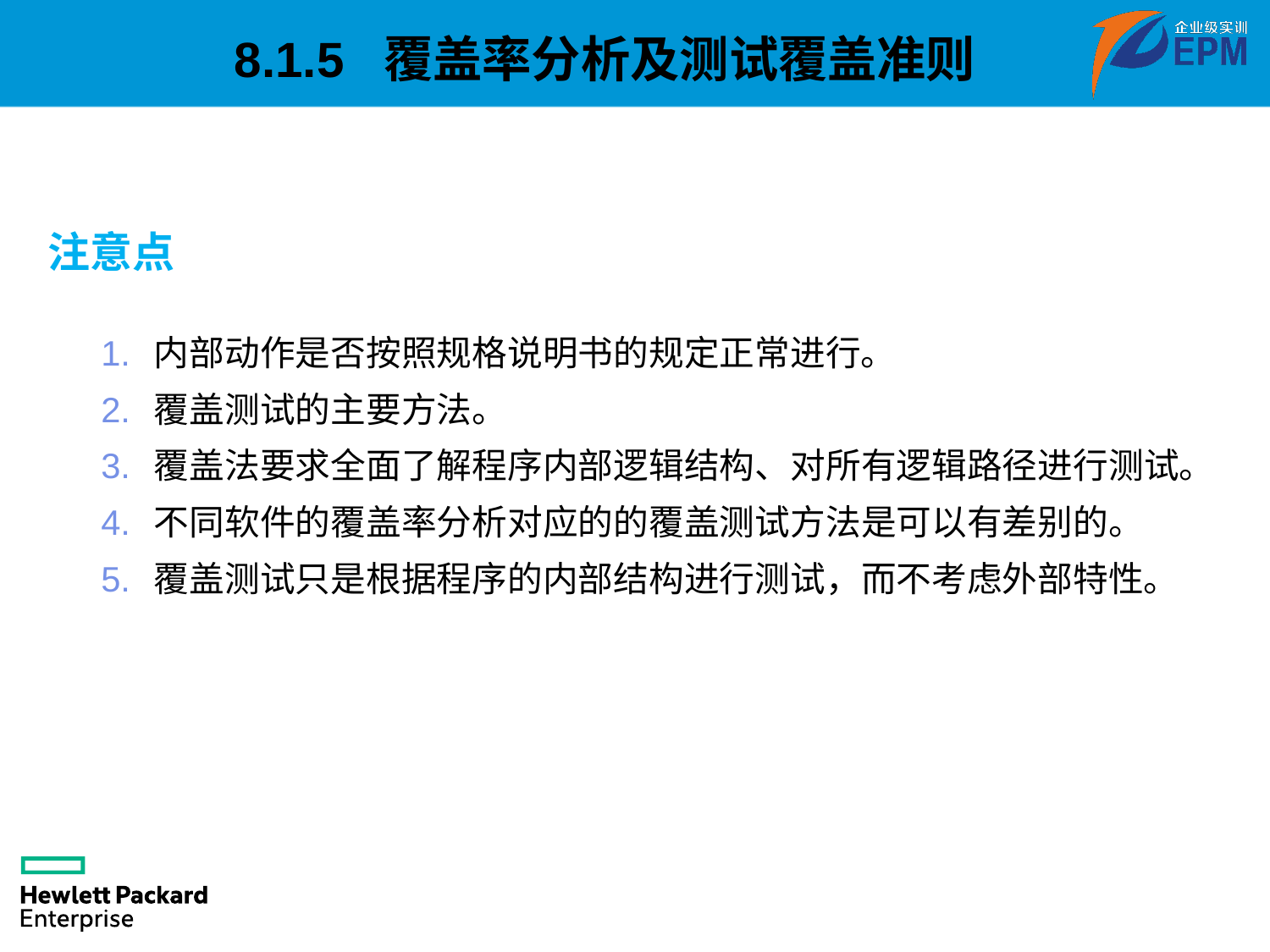

8.1.5  覆盖率分析及测试覆盖准则
注意点
内部动作是否按照规格说明书的规定正常进行。
覆盖测试的主要方法。
覆盖法要求全面了解程序内部逻辑结构、对所有逻辑路径进行测试。
不同软件的覆盖率分析对应的的覆盖测试方法是可以有差别的。
覆盖测试只是根据程序的内部结构进行测试，而不考虑外部特性。